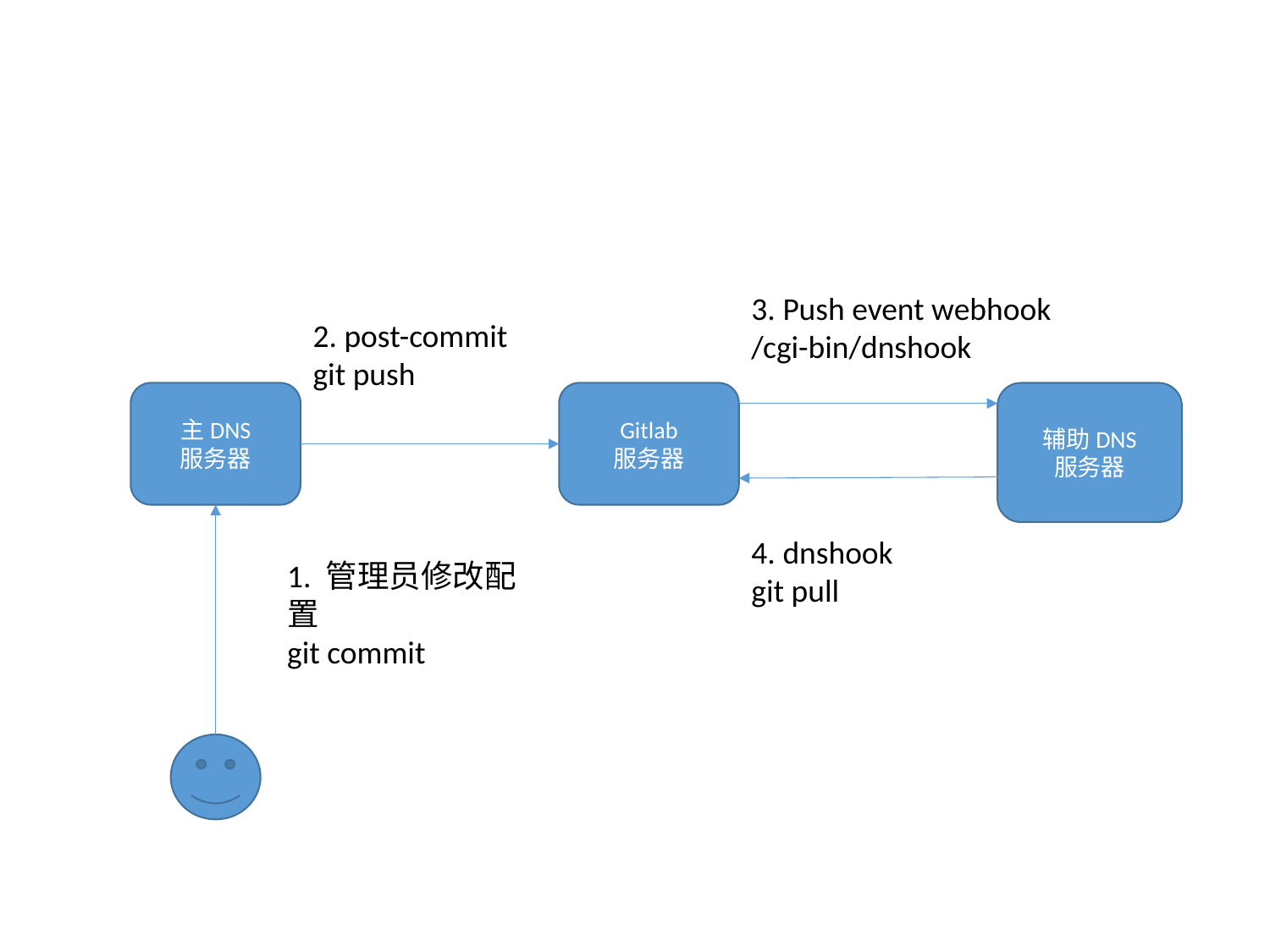

3. Push event webhook
/cgi-bin/dnshook
2. post-commit
git push
主DNS
服务器
Gitlab
服务器
辅助DNS
服务器
4. dnshook
git pull
1. 管理员修改配置
git commit